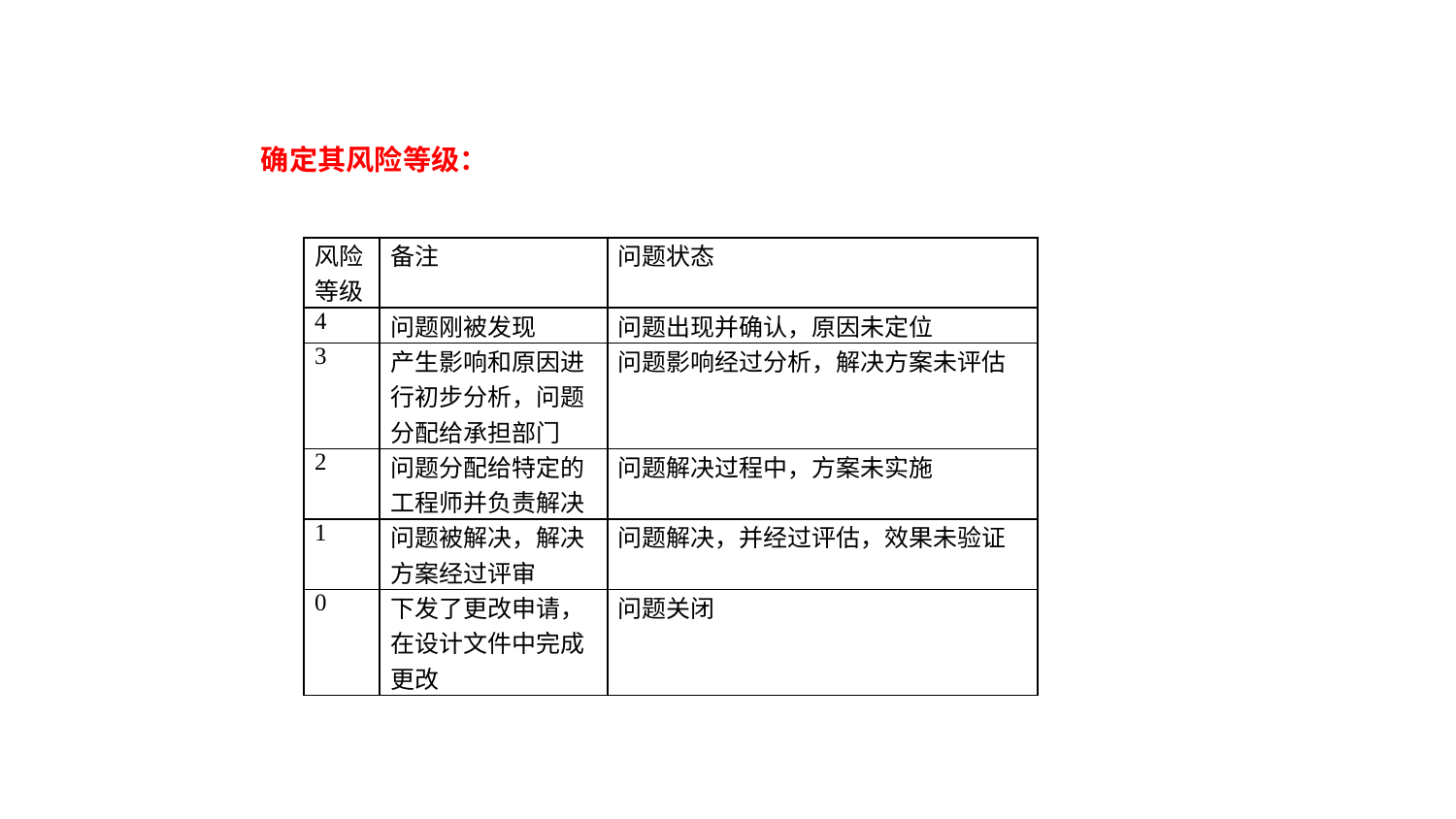

确定其风险等级：
| 风险等级 | 备注 | 问题状态 |
| --- | --- | --- |
| 4 | 问题刚被发现 | 问题出现并确认，原因未定位 |
| 3 | 产生影响和原因进行初步分析，问题分配给承担部门 | 问题影响经过分析，解决方案未评估 |
| 2 | 问题分配给特定的工程师并负责解决 | 问题解决过程中，方案未实施 |
| 1 | 问题被解决，解决方案经过评审 | 问题解决，并经过评估，效果未验证 |
| 0 | 下发了更改申请，在设计文件中完成更改 | 问题关闭 |